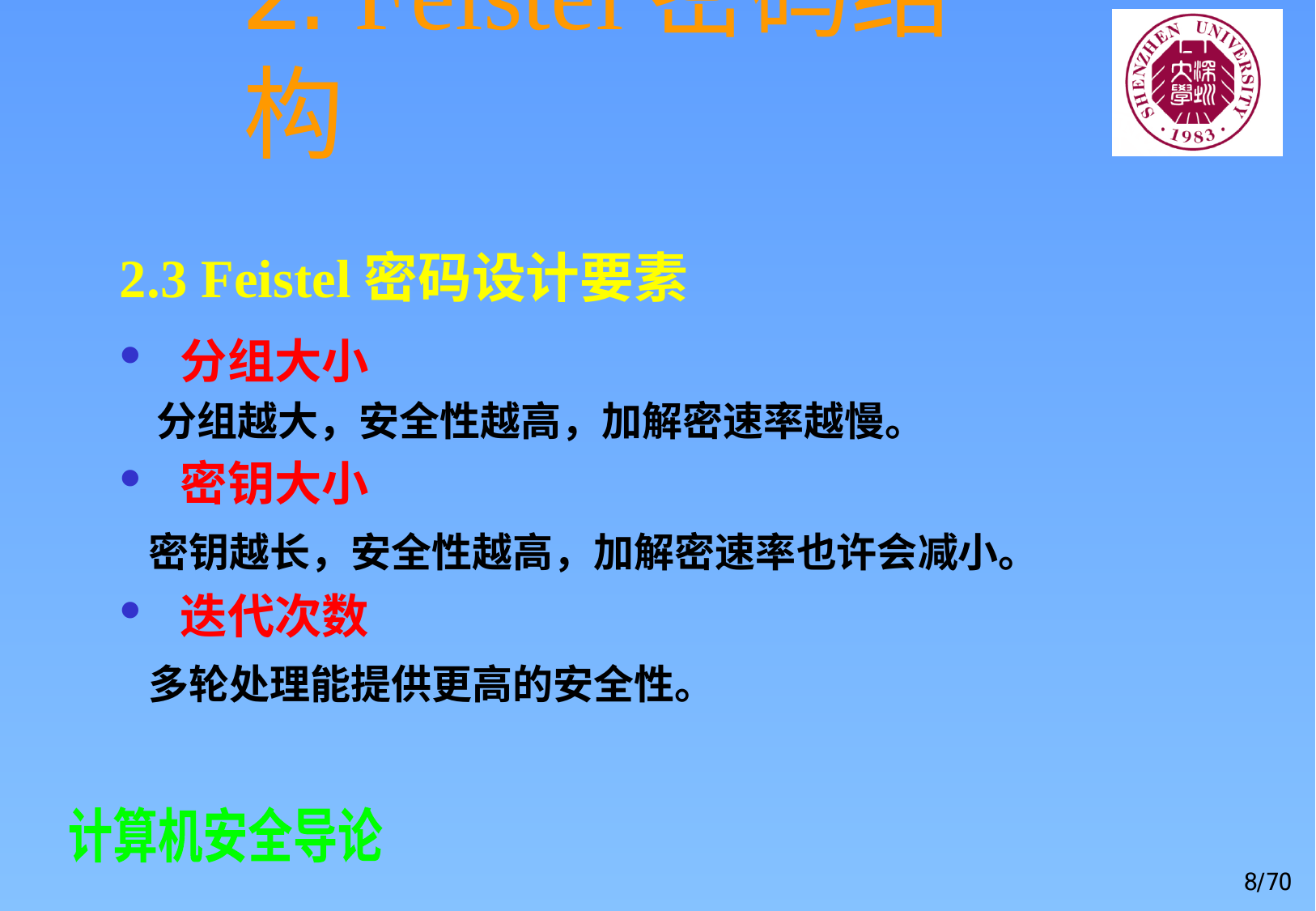

# 2. Feistel密码结构
2.3 Feistel密码设计要素
分组大小
   分组越大，安全性越高，加解密速率越慢。
密钥大小
   密钥越长，安全性越高，加解密速率也许会减小。
迭代次数
   多轮处理能提供更高的安全性。

8/70